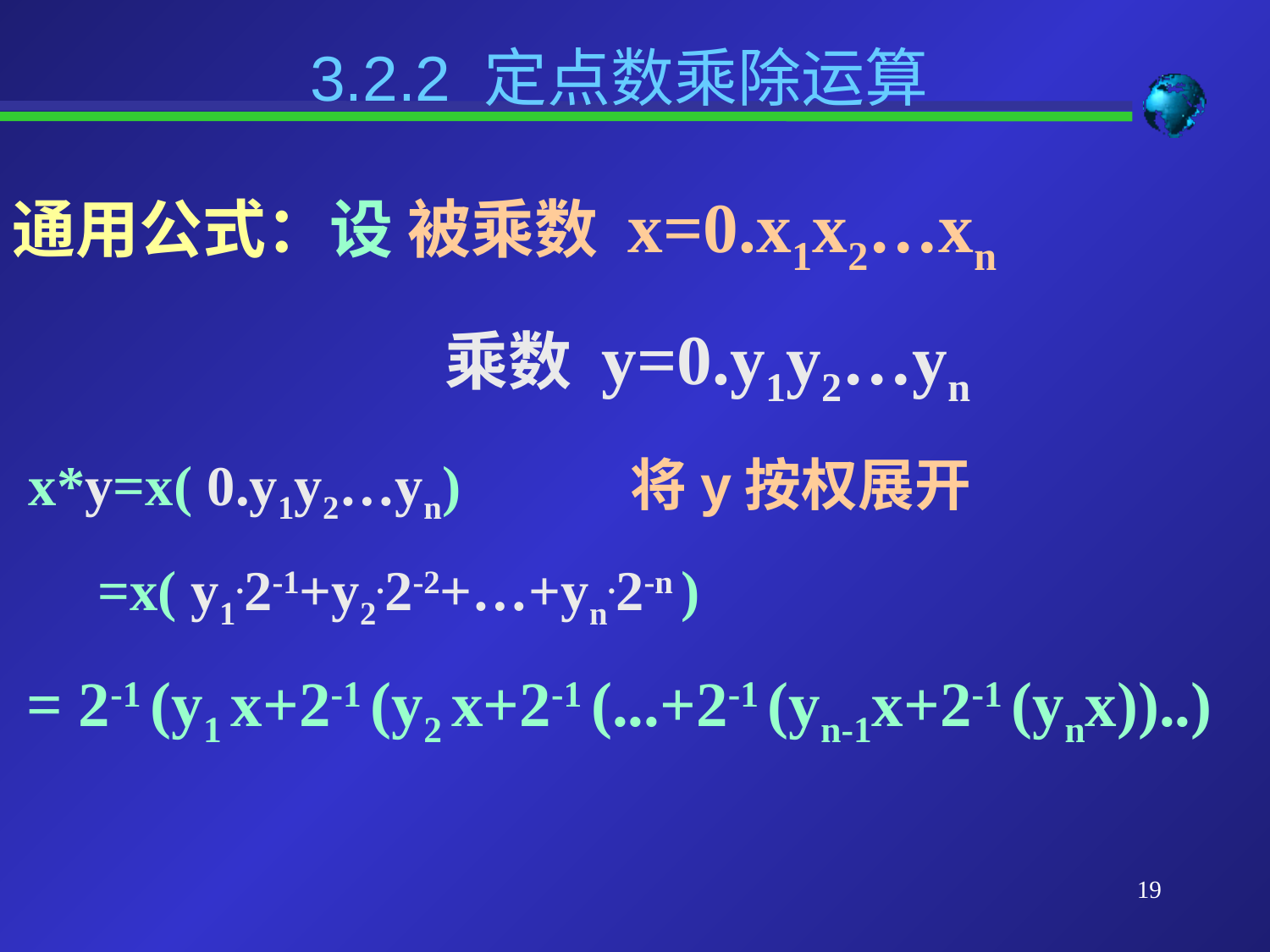

3.2.2 定点数乘除运算
通用公式：设 被乘数 x=0.x1x2…xn
                             乘数 y=0.y1y2…yn
 x*y=x( 0.y1y2…yn)           将y按权展开
      =x( y1.2-1+y2.2-2+…+yn.2-n )
 = 2-1 (y1 x+2-1 (y2 x+2-1 (...+2-1 (yn-1x+2-1 (ynx))..)

19